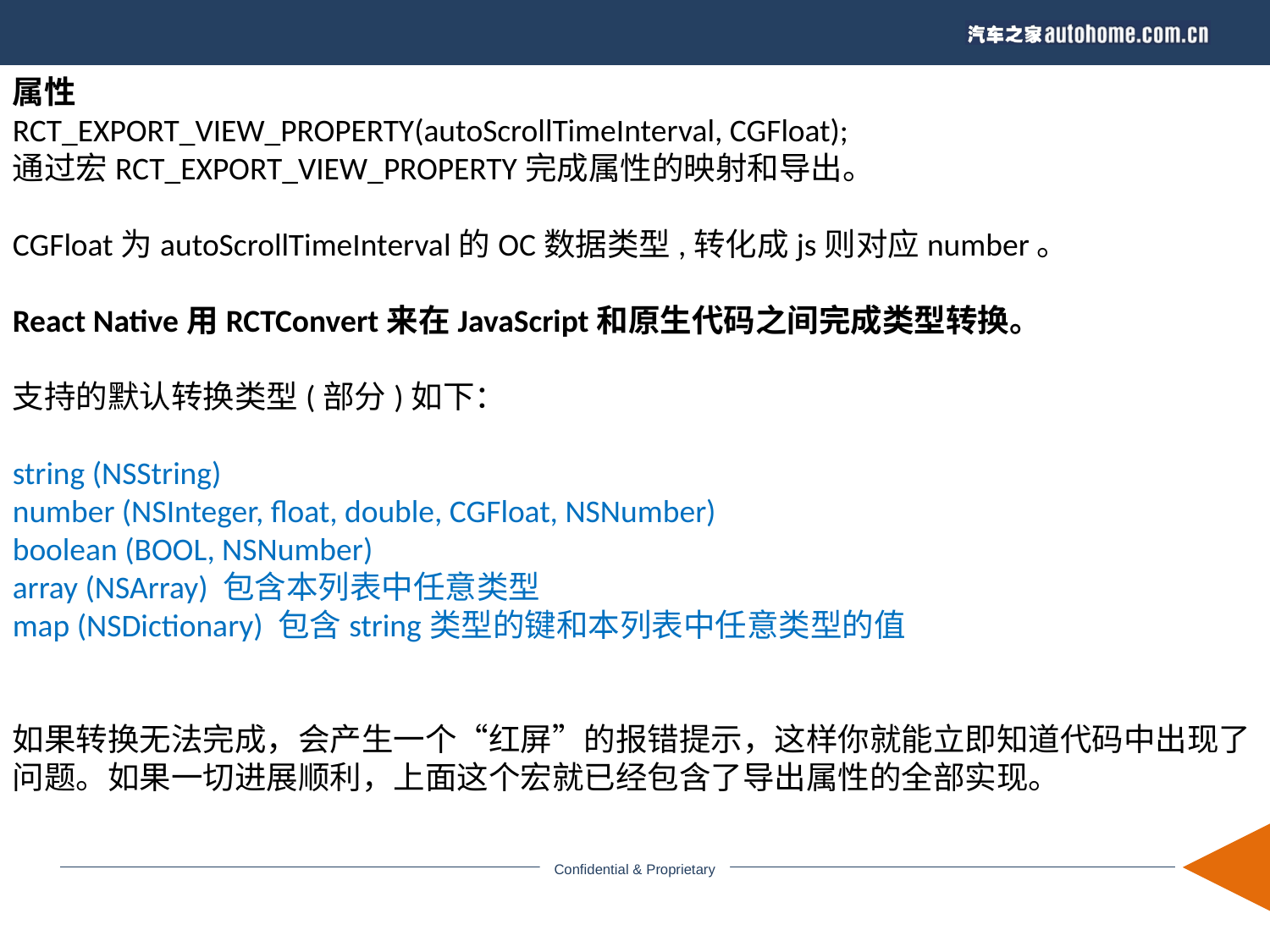

属性
RCT_EXPORT_VIEW_PROPERTY(autoScrollTimeInterval, CGFloat);
通过宏RCT_EXPORT_VIEW_PROPERTY完成属性的映射和导出。
CGFloat为autoScrollTimeInterval的OC数据类型,转化成js则对应number。

React Native用RCTConvert来在JavaScript和原生代码之间完成类型转换。
支持的默认转换类型(部分)如下：

string (NSString)
number (NSInteger, float, double, CGFloat, NSNumber)
boolean (BOOL, NSNumber)
array (NSArray) 包含本列表中任意类型
map (NSDictionary) 包含string类型的键和本列表中任意类型的值

如果转换无法完成，会产生一个“红屏”的报错提示，这样你就能立即知道代码中出现了问题。如果一切进展顺利，上面这个宏就已经包含了导出属性的全部实现。